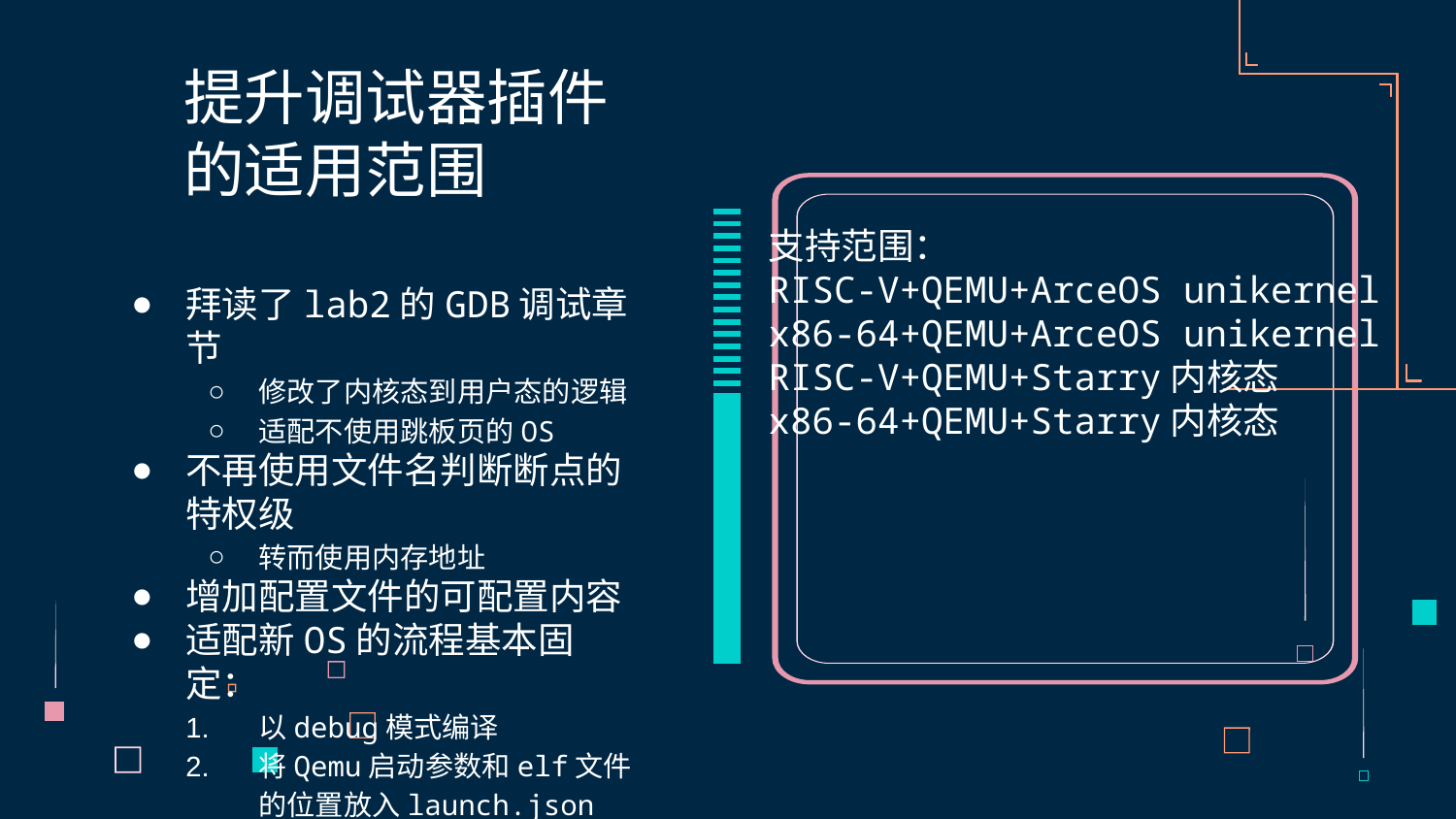

# 提升调试器插件的适用范围

支持范围：
RISC-V+QEMU+ArceOS unikernel
x86-64+QEMU+ArceOS unikernel
RISC-V+QEMU+Starry内核态
x86-64+QEMU+Starry内核态

拜读了lab2的GDB调试章节
修改了内核态到用户态的逻辑
适配不使用跳板页的OS
不再使用文件名判断断点的特权级
转而使用内存地址
增加配置文件的可配置内容
适配新OS的流程基本固定：
以debug模式编译
将Qemu启动参数和elf文件的位置放入launch.json